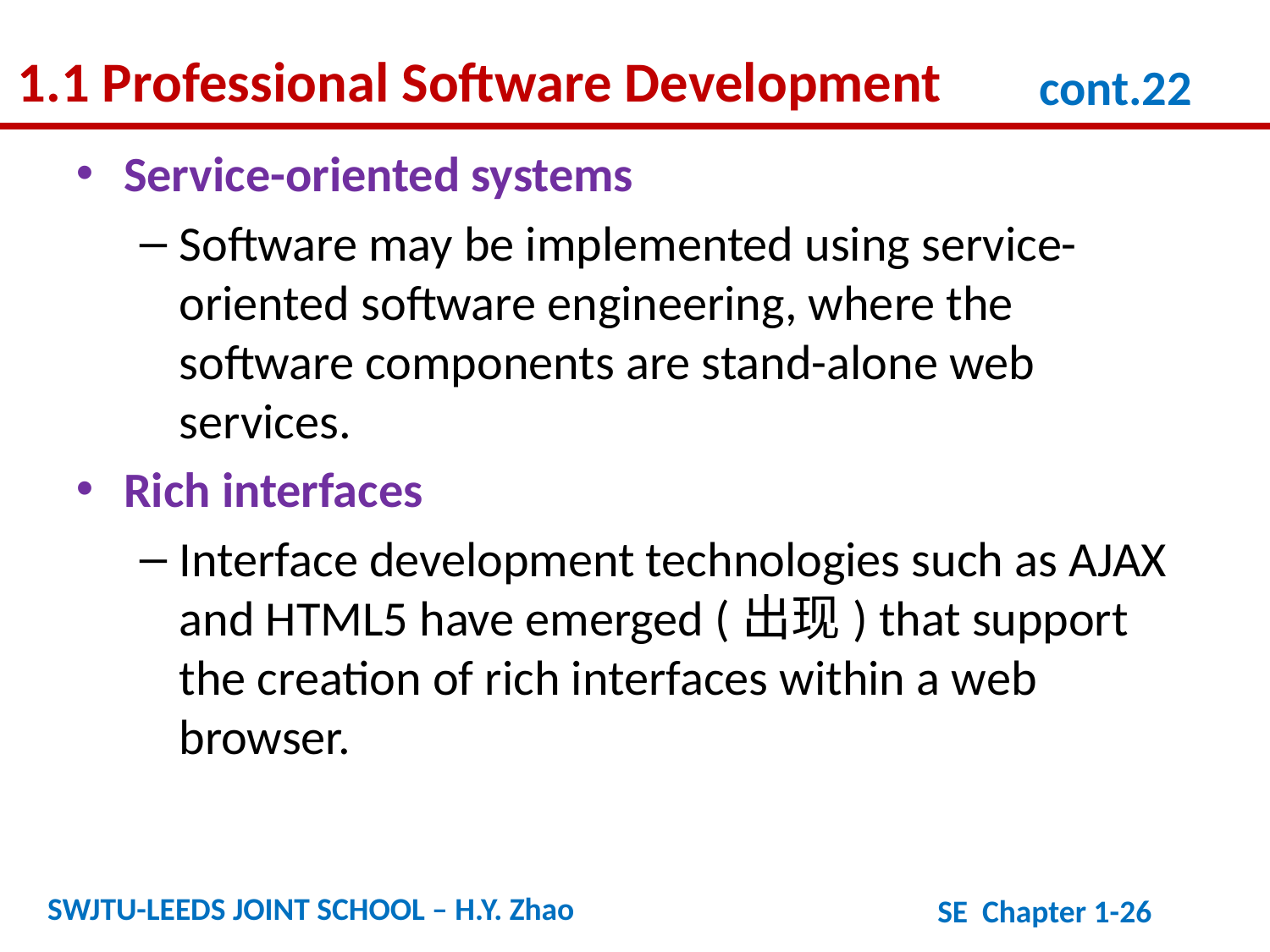

1.1 Professional Software Development
cont.22
Service-oriented systems
Software may be implemented using service-oriented software engineering, where the software components are stand-alone web services.
Rich interfaces
Interface development technologies such as AJAX and HTML5 have emerged (出现) that support the creation of rich interfaces within a web browser.

SWJTU-LEEDS JOINT SCHOOL – H.Y. Zhao
SE  Chapter 1-26